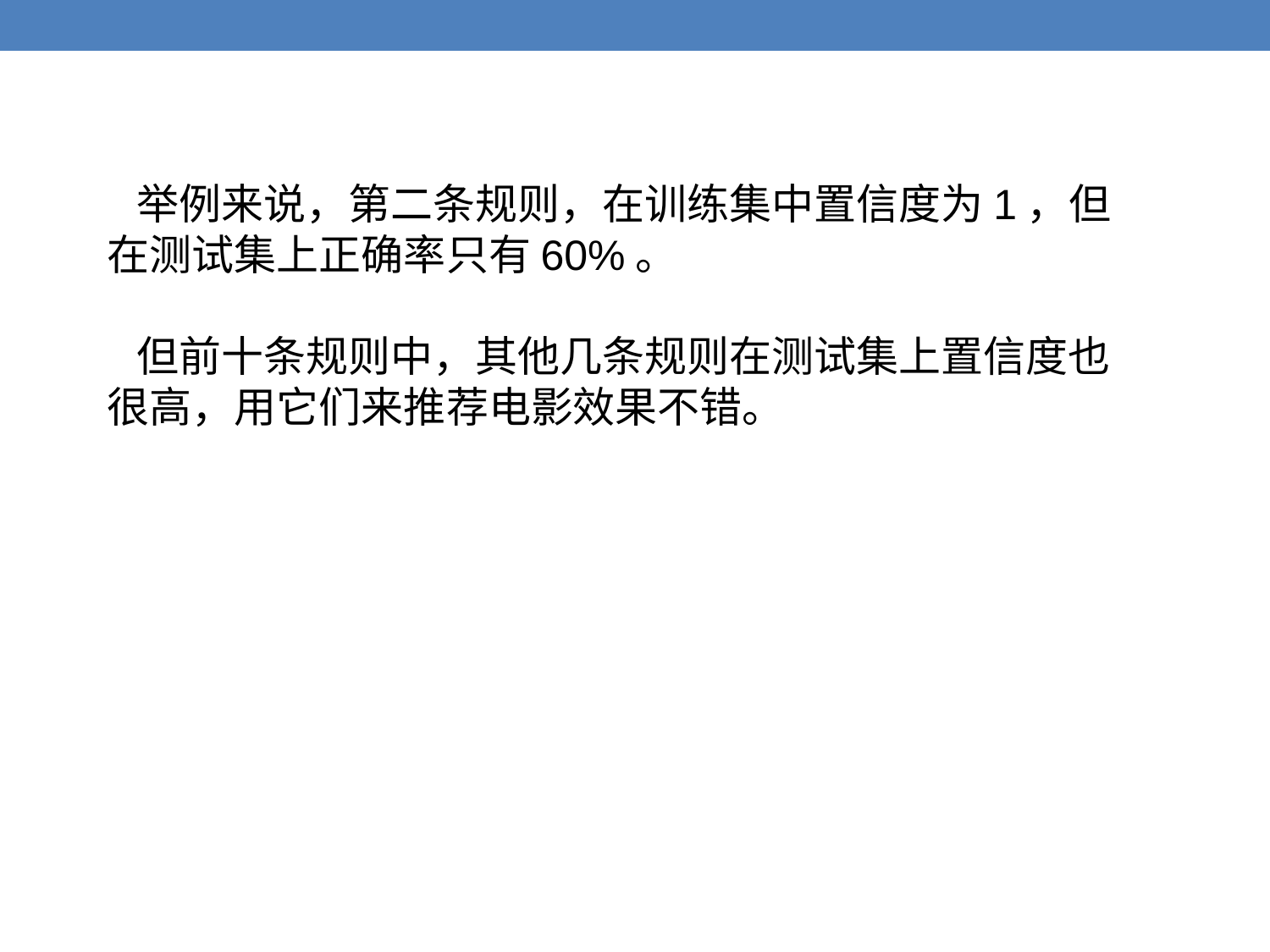

举例来说，第二条规则，在训练集中置信度为1，但在测试集上正确率只有60%。

  但前十条规则中，其他几条规则在测试集上置信度也很高，用它们来推荐电影效果不错。